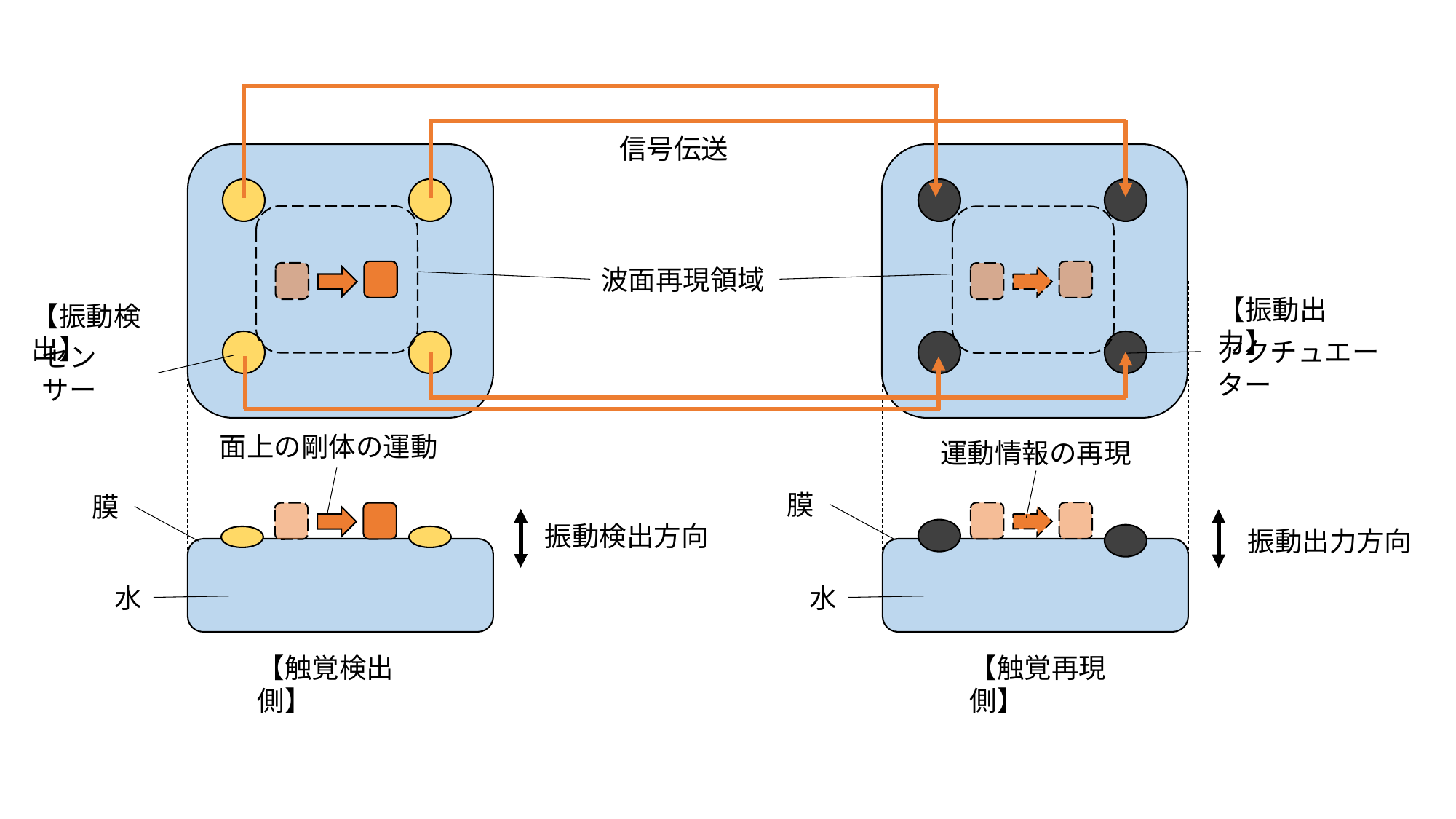

信号伝送

波面再現領域

【振動出力】
【振動検出】
アクチュエーター

センサー
面上の剛体の運動
運動情報の再現
膜
膜

振動検出方向
振動出力方向

水
水
【触覚検出側】
【触覚再現側】